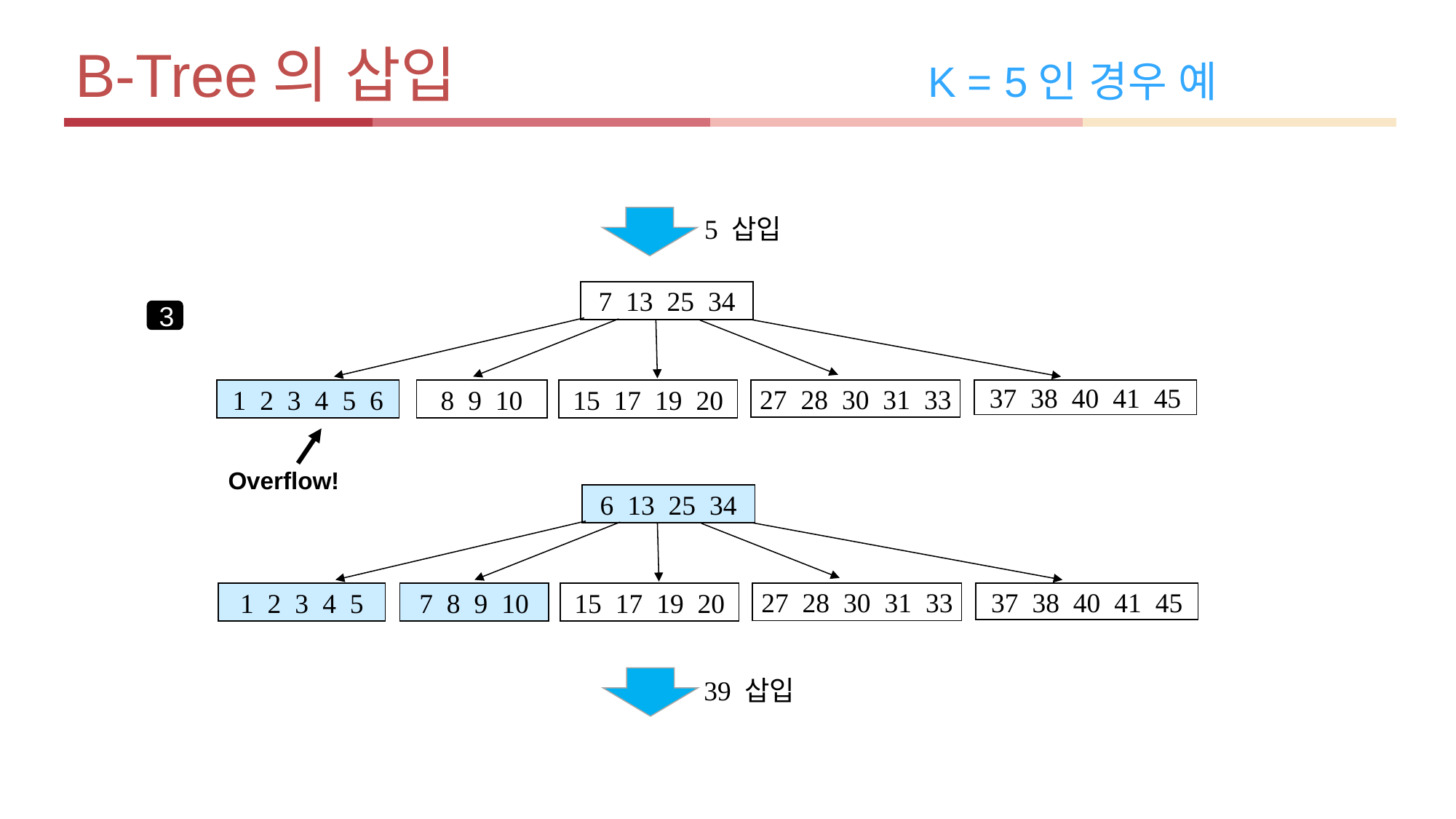

B-Tree의 삽입                           K = 5인 경우 예
5 삽입

7  13  25  34
3

27  28  30  31  33
37  38  40  41  45
1  2  3  4  5  6
8  9  10
15  17  19  20

Overflow!
6  13  25  34

27  28  30  31  33
37  38  40  41  45
1  2  3  4  5
7  8  9  10
15  17  19  20
39 삽입